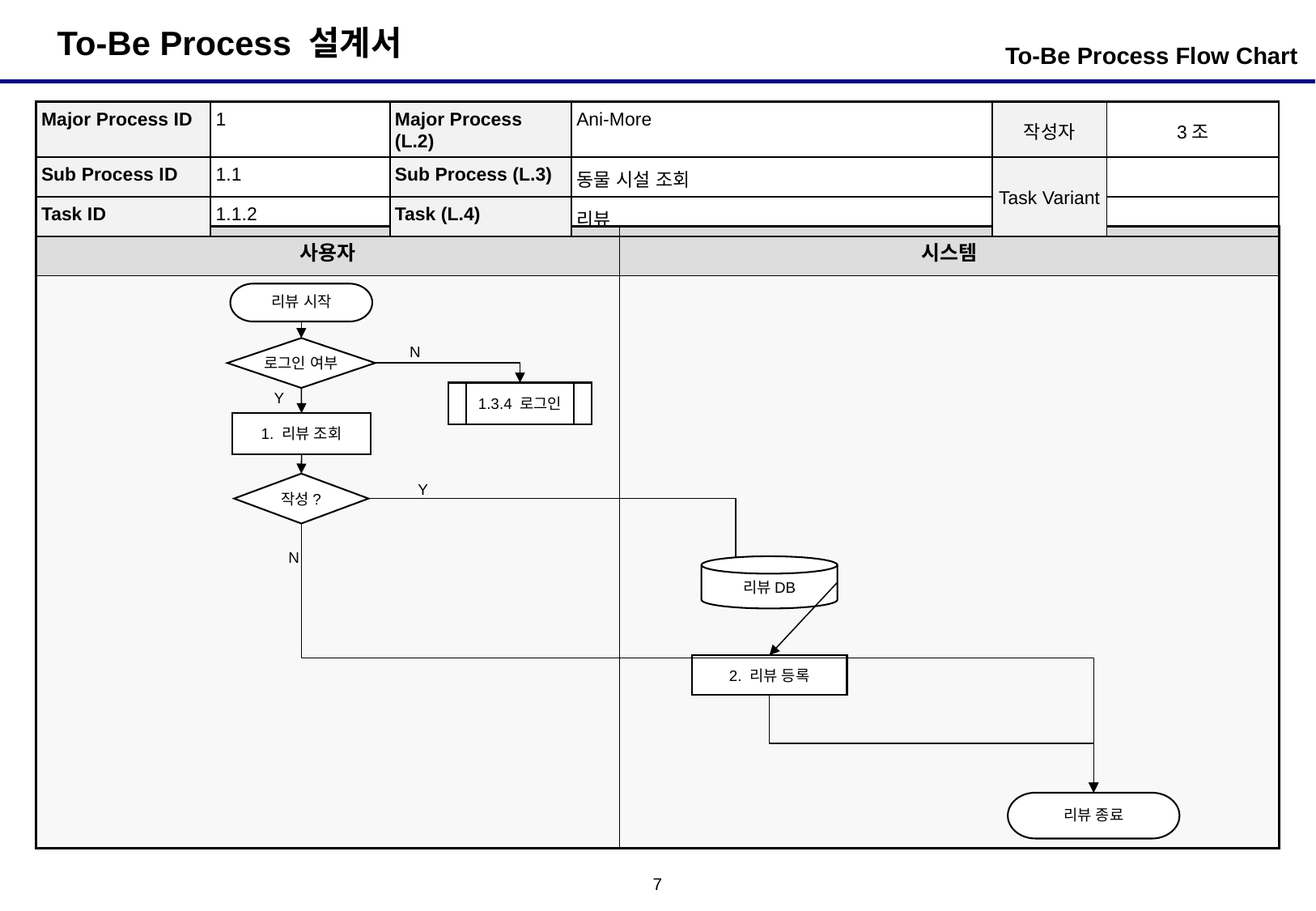

To-Be Process Flow Chart
| Major Process ID | 1 | Major Process (L.2) | Ani-More | 작성자 | 3조 |
| --- | --- | --- | --- | --- | --- |
| Sub Process ID | 1.1 | Sub Process (L.3) | 동물 시설 조회 | Task Variant |  |
| Task ID | 1.1.2 | Task (L.4) | 리뷰 |  |  |
| 사용자 | 시스템 |
| --- | --- |
|  |  |
리뷰 시작
N
로그인 여부
Y
1.3.4 로그인

1. 리뷰 조회
작성?
Y
N
리뷰DB
2. 리뷰 등록
리뷰 종료